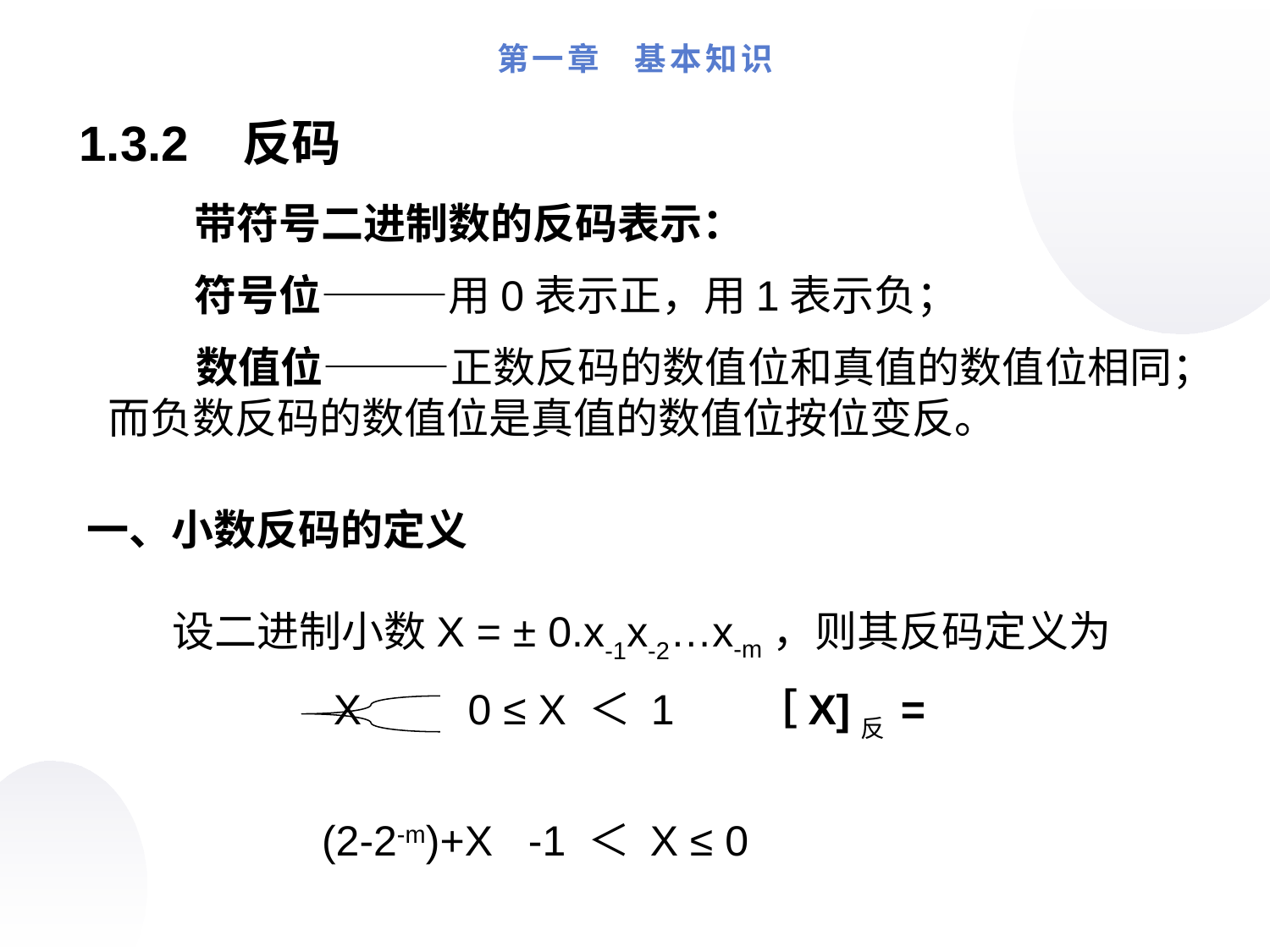

第一章   基本知识
 1.3.2   反码
        带符号二进制数的反码表示：
        符号位———用0表示正，用1表示负；
        数值位———正数反码的数值位和真值的数值位相同；而负数反码的数值位是真值的数值位按位变反。
一、小数反码的定义
         设二进制小数X = ± 0.x-1x-2…x-m，则其反码定义为
              X         0 ≤ X ＜ 1      ［X]反 =
             (2-2-m)+X   -1 ＜ X ≤ 0

22